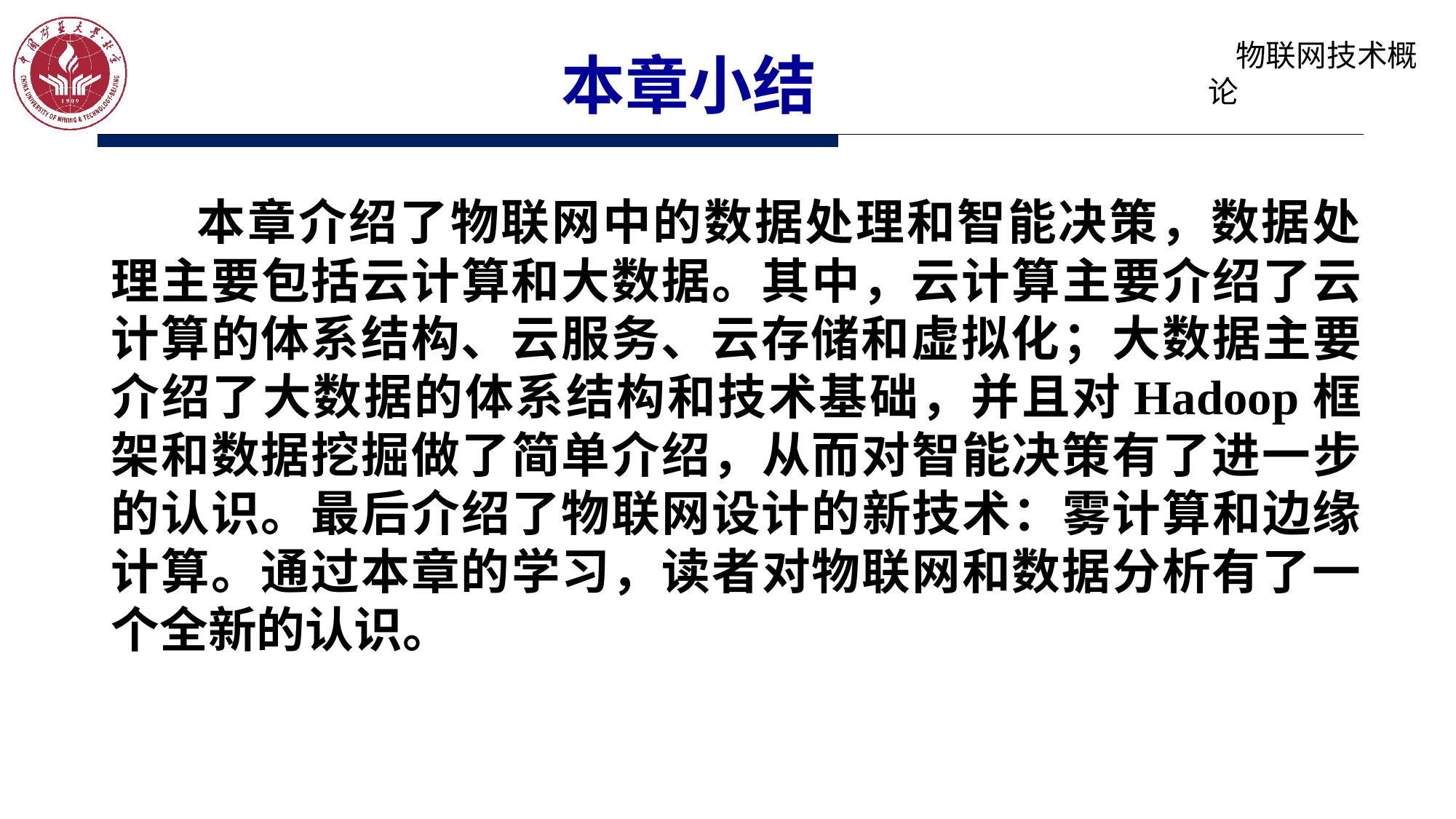

本章小结

本章介绍了物联网中的数据处理和智能决策，数据处理主要包括云计算和大数据。其中，云计算主要介绍了云计算的体系结构、云服务、云存储和虚拟化；大数据主要介绍了大数据的体系结构和技术基础，并且对Hadoop框架和数据挖掘做了简单介绍，从而对智能决策有了进一步的认识。最后介绍了物联网设计的新技术：雾计算和边缘计算。通过本章的学习，读者对物联网和数据分析有了一个全新的认识。